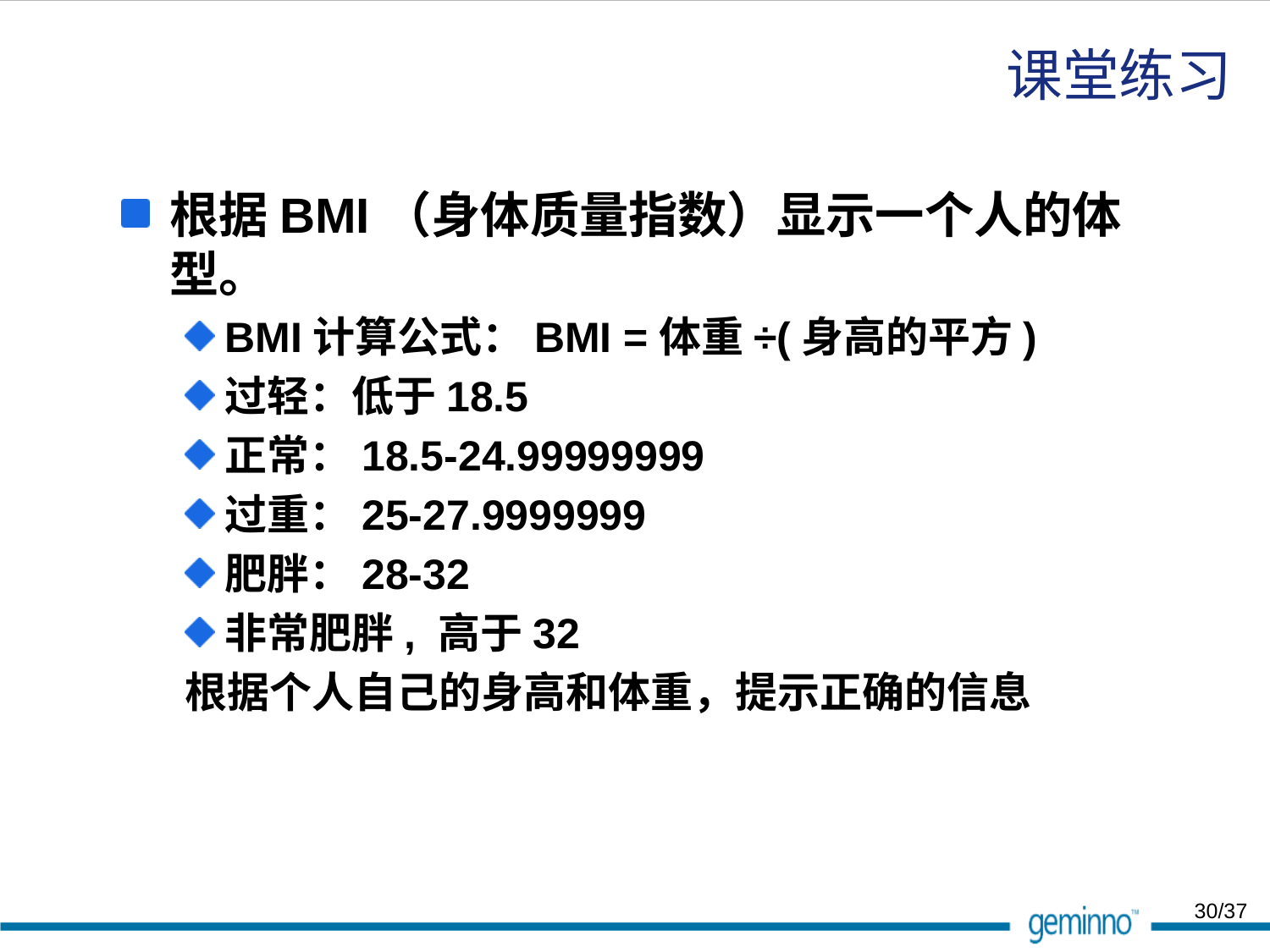

# 课堂练习
根据BMI（身体质量指数）显示一个人的体型。
BMI计算公式：BMI =体重÷(身高的平方)
过轻：低于18.5
正常：18.5-24.99999999
过重：25-27.9999999
肥胖：28-32
非常肥胖, 高于32
根据个人自己的身高和体重，提示正确的信息
30/37